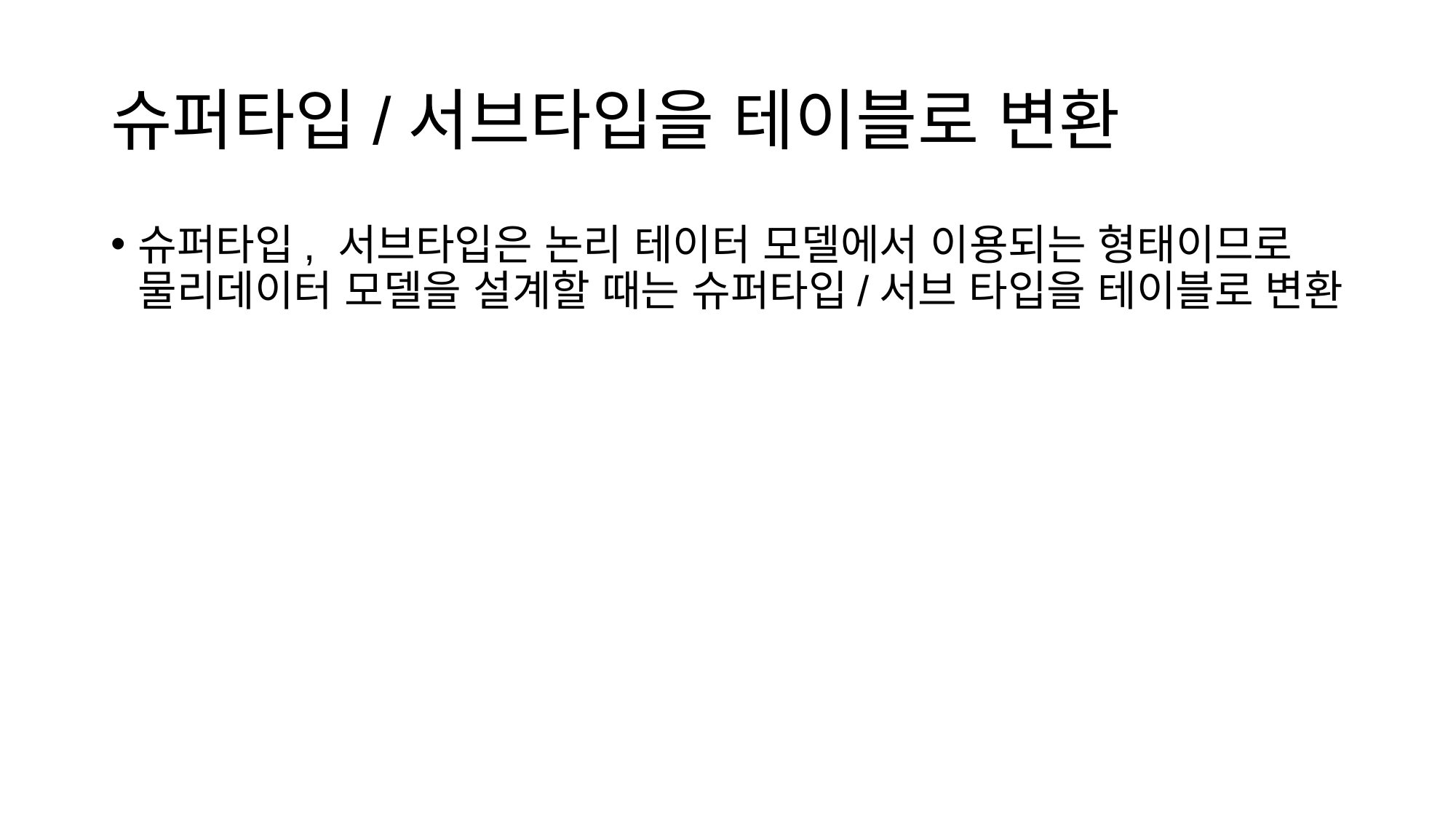

# 슈퍼타입/서브타입을 테이블로 변환
슈퍼타입, 서브타입은 논리 테이터 모델에서 이용되는 형태이므로 물리데이터 모델을 설계할 때는 슈퍼타입/서브 타입을 테이블로 변환